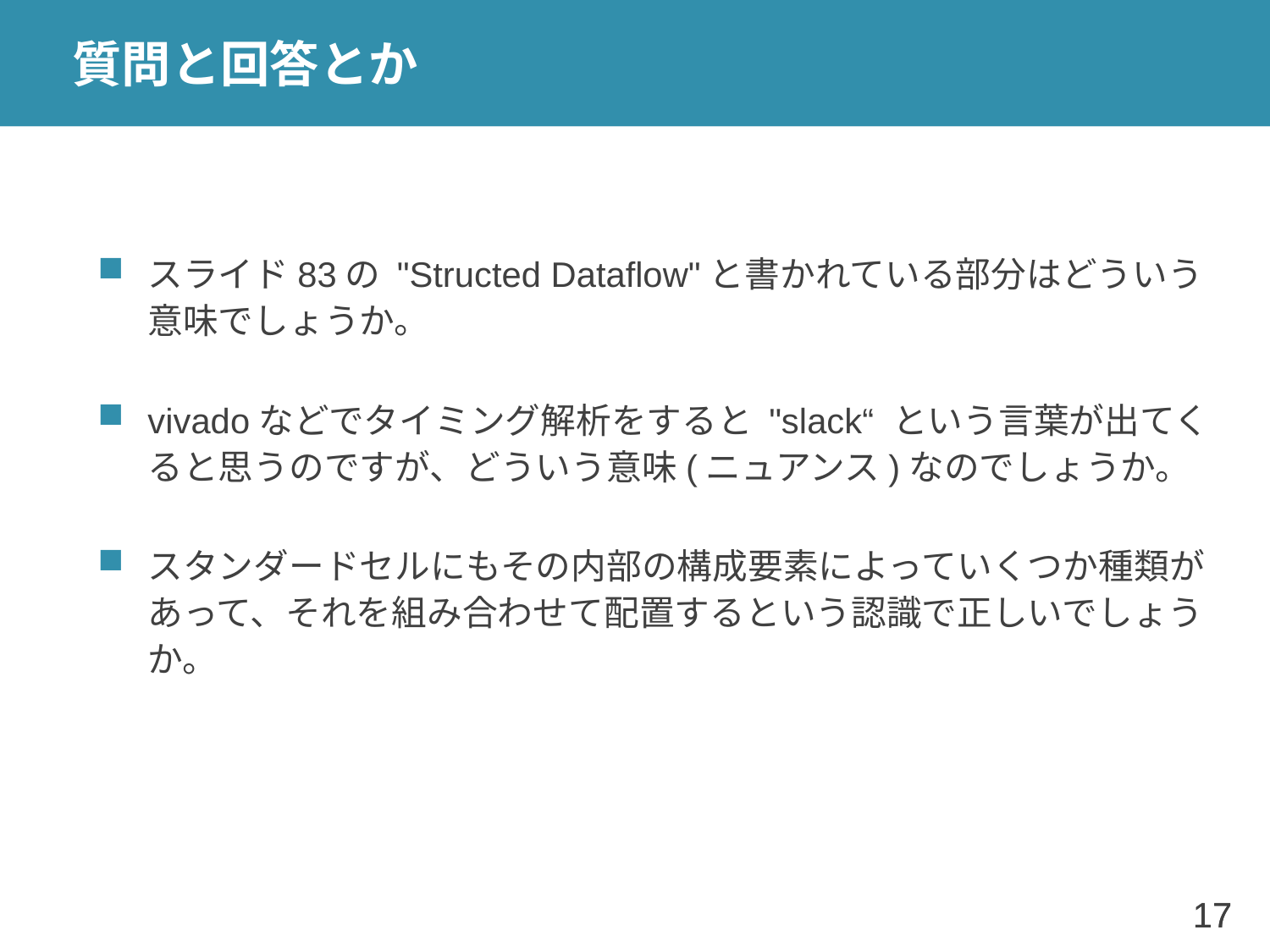

# 質問と回答とか
スライド83の "Structed Dataflow"と書かれている部分はどういう意味でしょうか。
vivadoなどでタイミング解析をすると "slack“ という言葉が出てくると思うのですが、どういう意味(ニュアンス)なのでしょうか。
スタンダードセルにもその内部の構成要素によっていくつか種類があって、それを組み合わせて配置するという認識で正しいでしょうか。